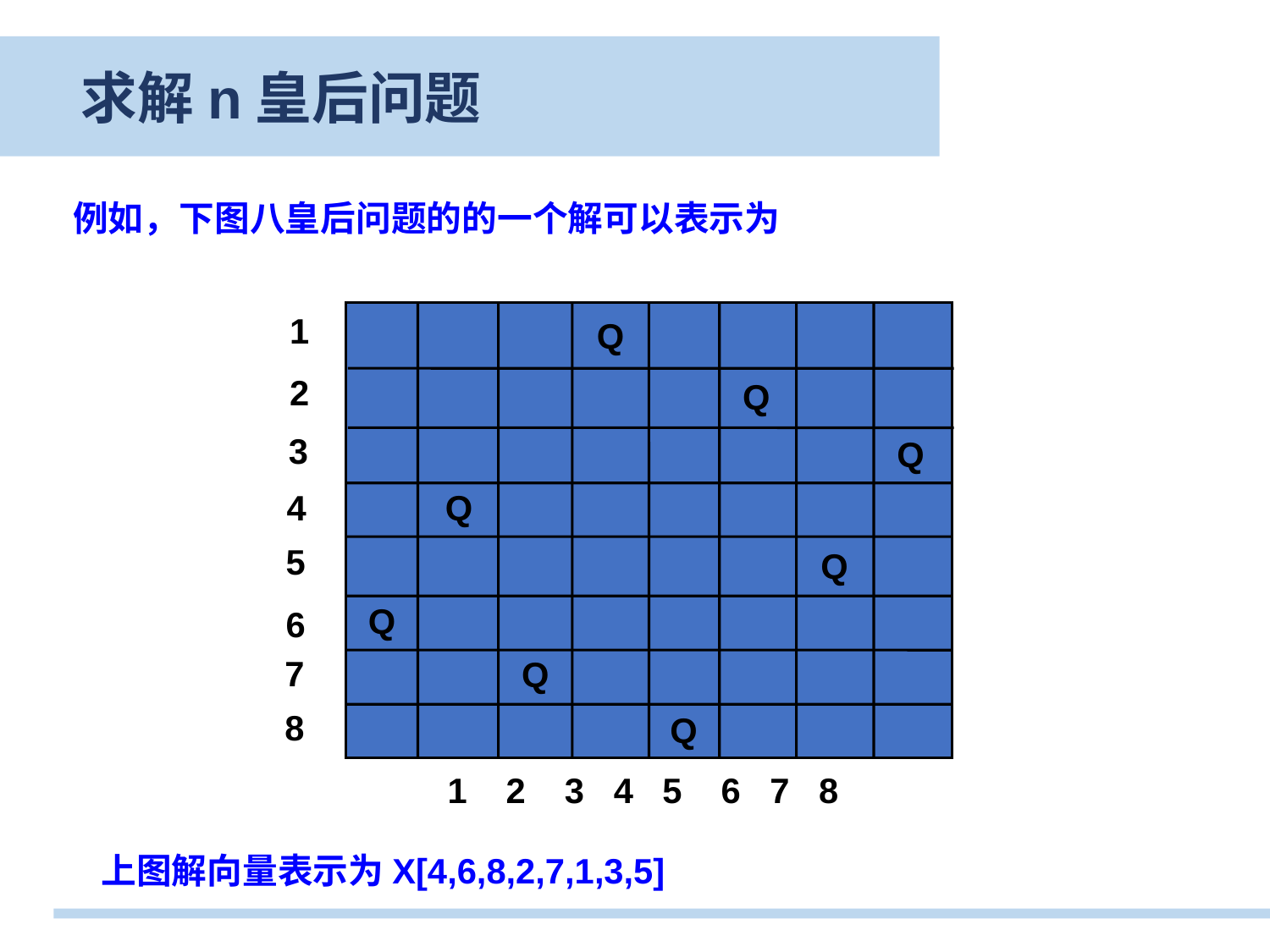

求解n皇后问题
    例如，下图八皇后问题的的一个解可以表示为

1

Q
2

Q
3
Q

4
Q

5

Q
Q
6

7
Q

8
Q

1    2    3   4   5    6   7   8
上图解向量表示为X[4,6,8,2,7,1,3,5]